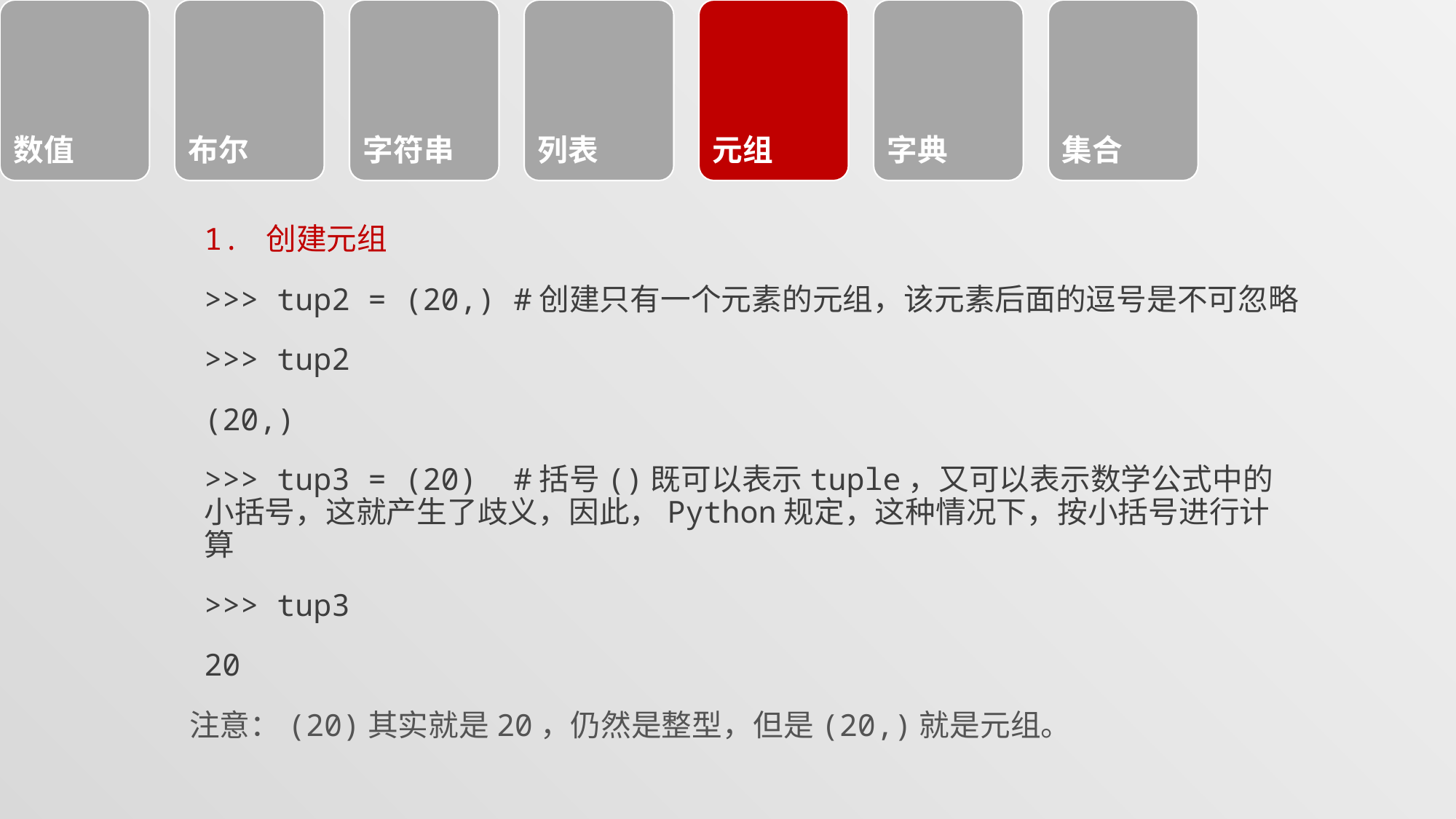

#
1. 创建元组
>>> tup2 = (20,) #创建只有一个元素的元组，该元素后面的逗号是不可忽略
>>> tup2
(20,)
>>> tup3 = (20)  #括号()既可以表示tuple，又可以表示数学公式中的小括号，这就产生了歧义，因此，Python规定，这种情况下，按小括号进行计算
>>> tup3
20
   注意：(20)其实就是20，仍然是整型，但是(20,)就是元组。